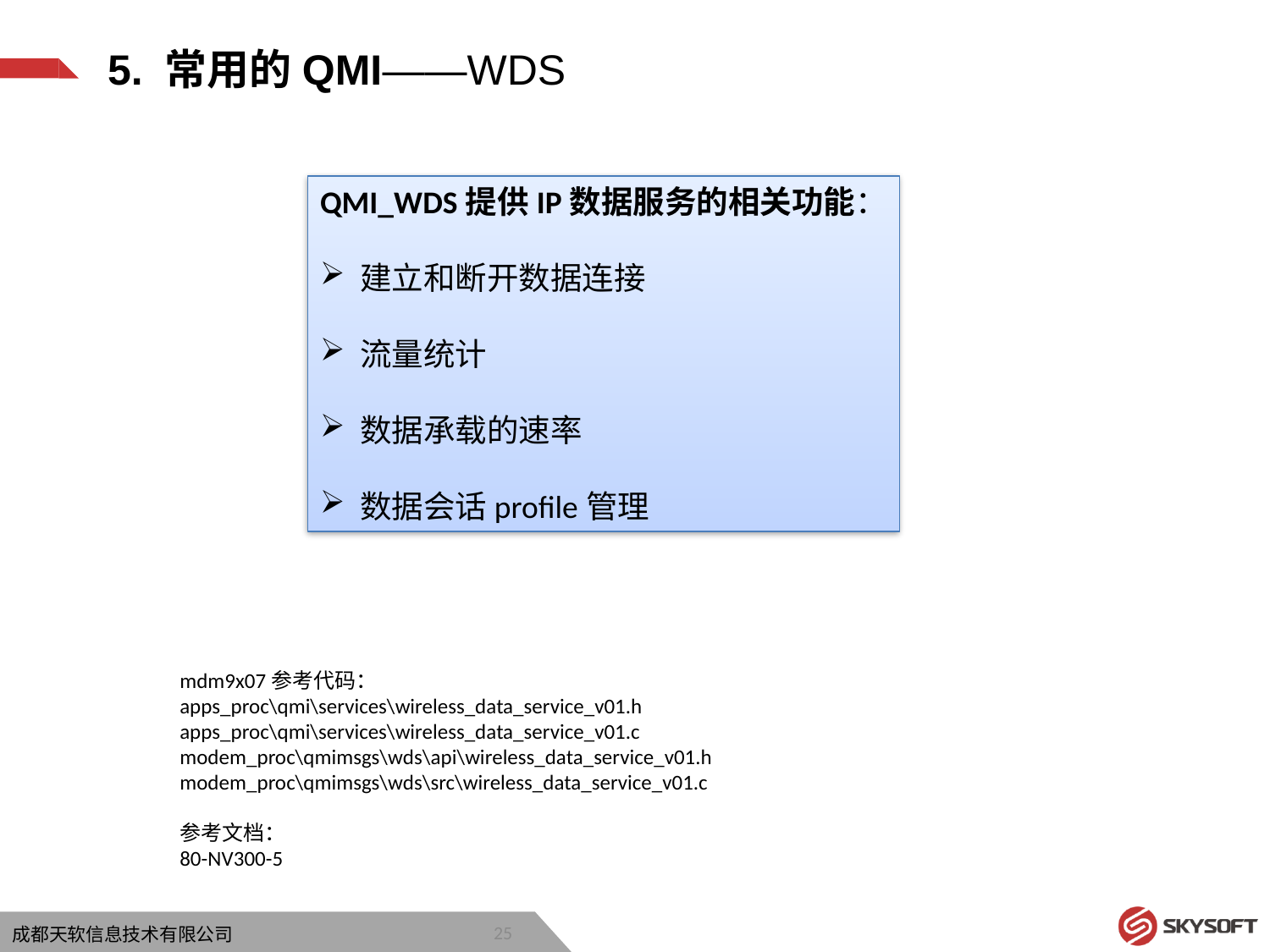

5. 常用的QMI——WDS
QMI_WDS提供IP数据服务的相关功能：

建立和断开数据连接

流量统计

数据承载的速率

数据会话profile管理
mdm9x07参考代码：
apps_proc\qmi\services\wireless_data_service_v01.h
apps_proc\qmi\services\wireless_data_service_v01.c
modem_proc\qmimsgs\wds\api\wireless_data_service_v01.h
modem_proc\qmimsgs\wds\src\wireless_data_service_v01.c

参考文档：
80-NV300-5

25